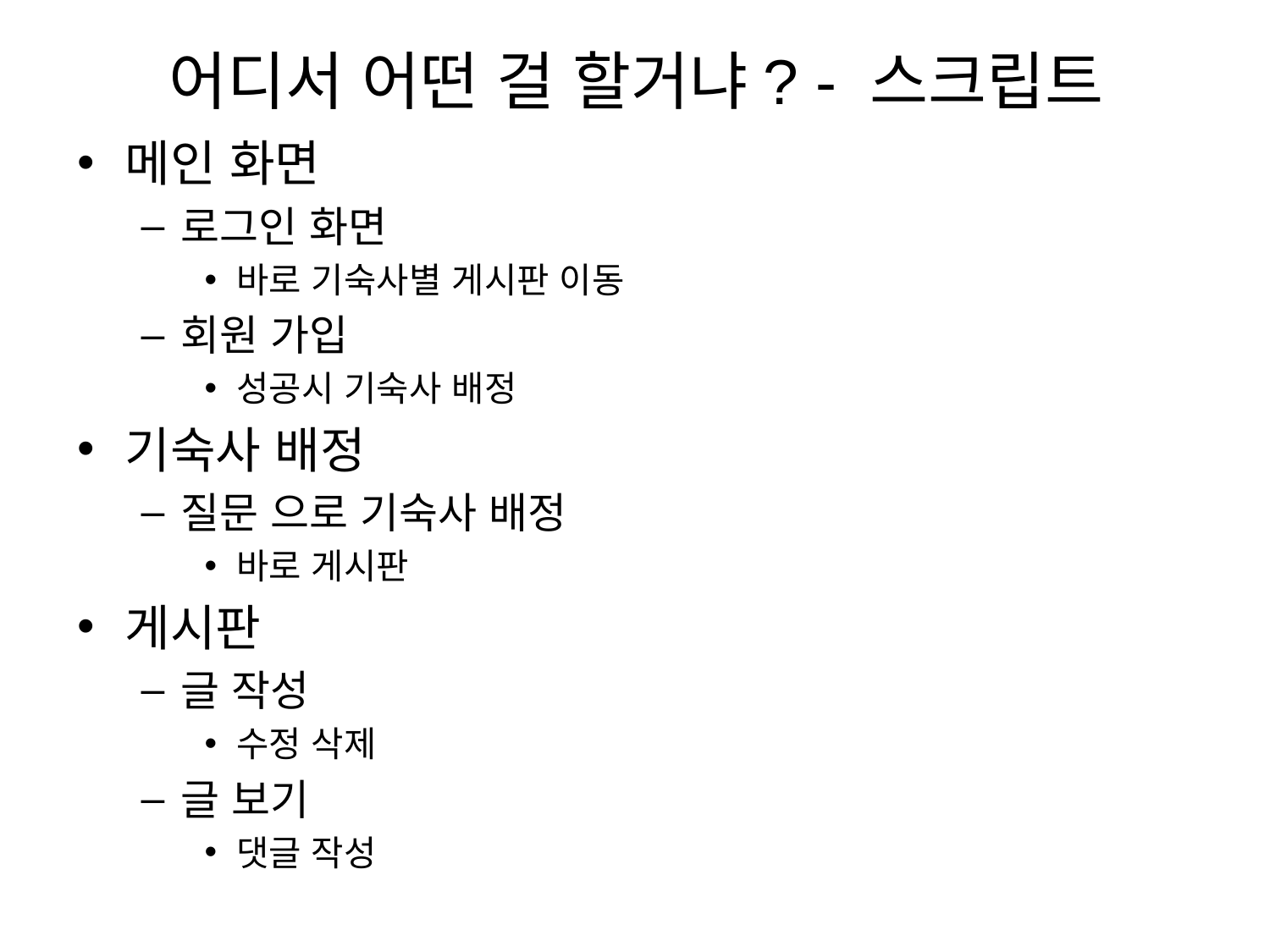

# 어디서 어떤 걸 할거냐? - 스크립트
메인 화면
로그인 화면
바로 기숙사별 게시판 이동
회원 가입
성공시 기숙사 배정
기숙사 배정
질문 으로 기숙사 배정
바로 게시판
게시판
글 작성
수정 삭제
글 보기
댓글 작성